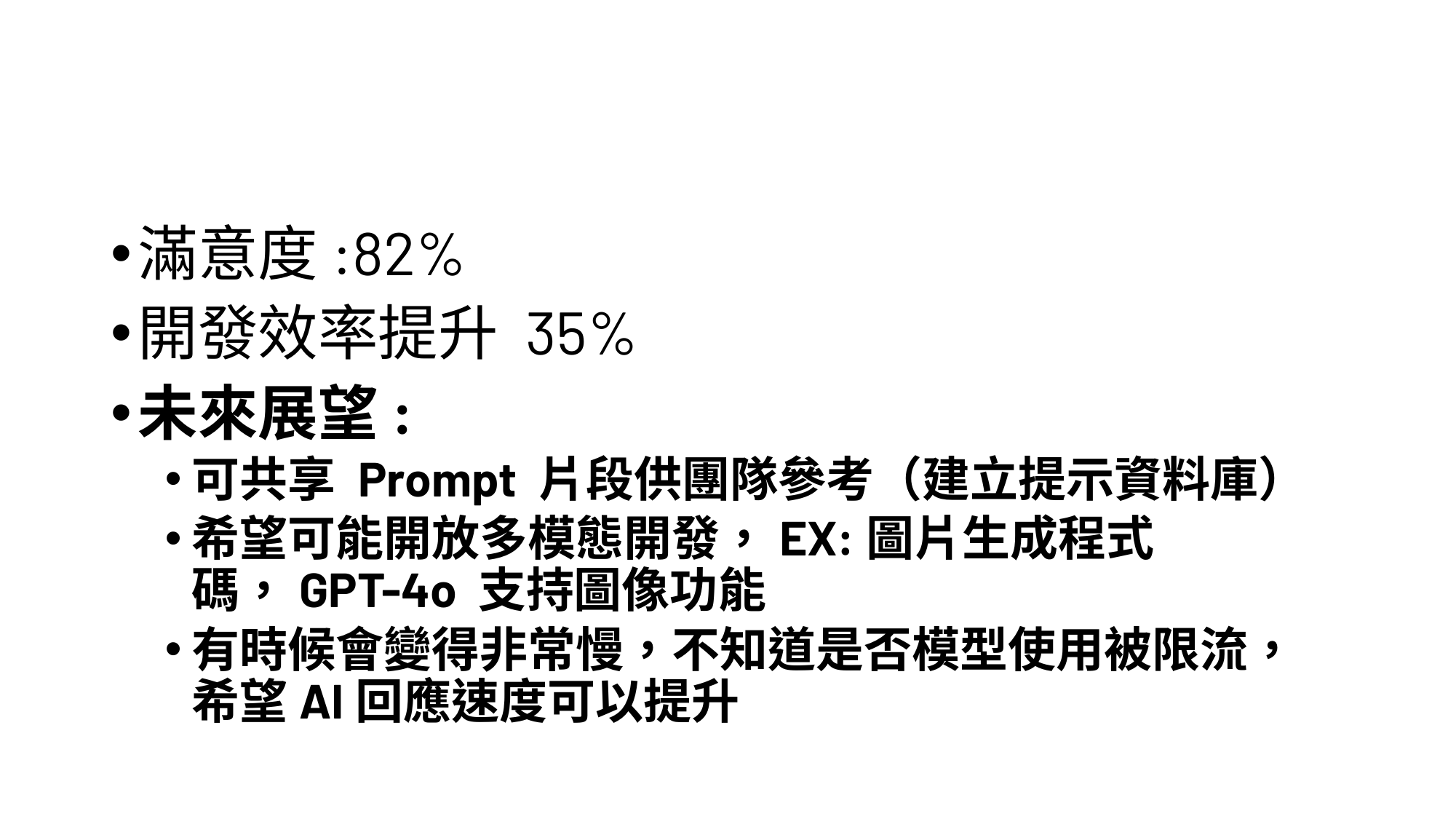

#
滿意度:82%
開發效率提升 35%
未來展望:
可共享 Prompt 片段供團隊參考（建立提示資料庫）
希望可能開放多模態開發，EX:圖片生成程式碼，GPT-4o 支持圖像功能
有時候會變得非常慢，不知道是否模型使用被限流，希望AI回應速度可以提升